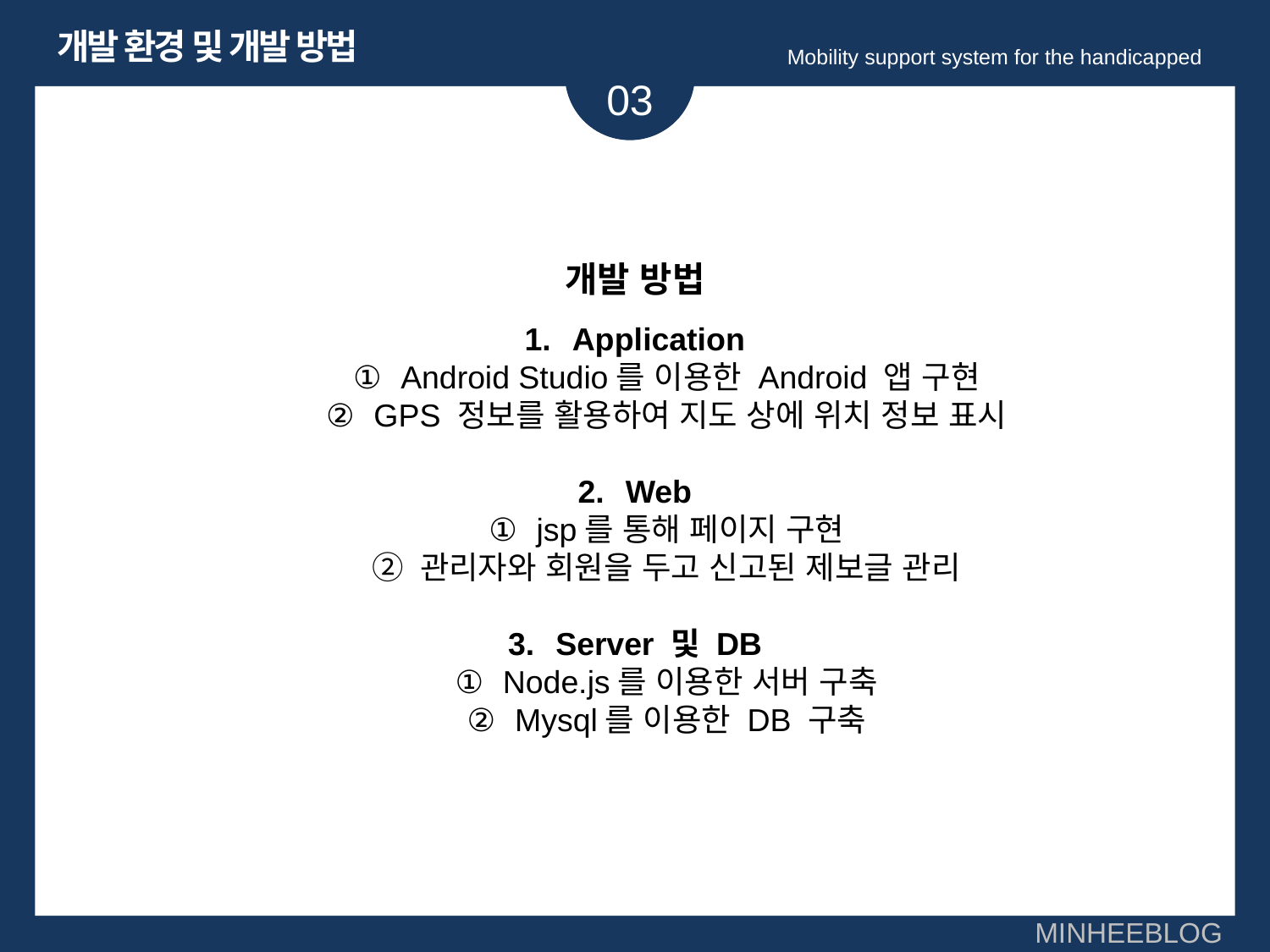

개발 환경 및 개발 방법
Mobility support system for the handicapped
03

개발 방법
Application
Android Studio를 이용한 Android 앱 구현
GPS 정보를 활용하여 지도 상에 위치 정보 표시

Web
jsp를 통해 페이지 구현
관리자와 회원을 두고 신고된 제보글 관리

Server 및 DB
Node.js를 이용한 서버 구축
Mysql를 이용한 DB 구축

우클릭 그림바꾸기로
그림바꿔주세요
MINHEEBLOG